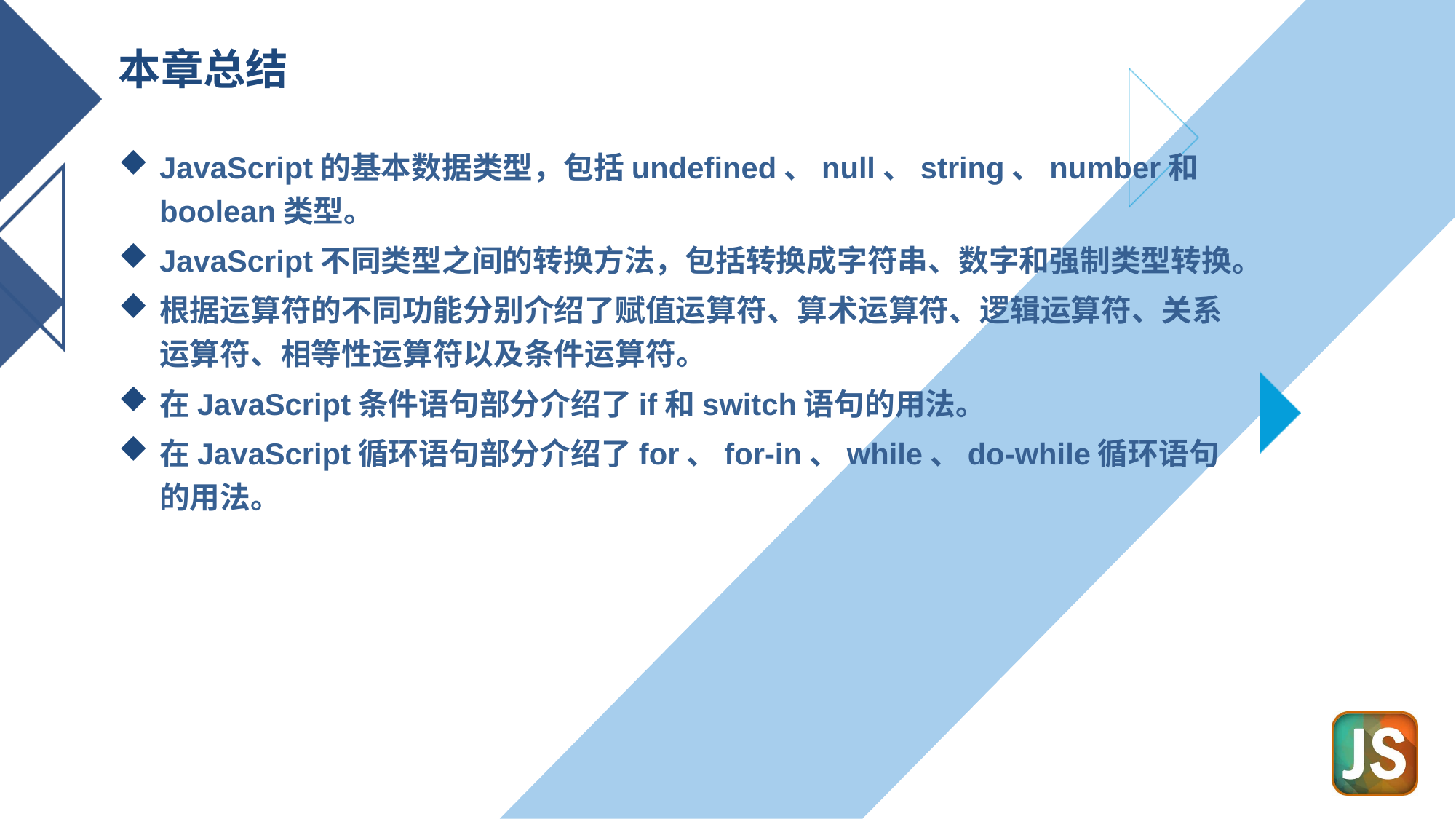

# 本章总结
JavaScript的基本数据类型，包括undefined、null、string、number和boolean类型。
JavaScript不同类型之间的转换方法，包括转换成字符串、数字和强制类型转换。
根据运算符的不同功能分别介绍了赋值运算符、算术运算符、逻辑运算符、关系运算符、相等性运算符以及条件运算符。
在JavaScript条件语句部分介绍了if和switch语句的用法。
在JavaScript循环语句部分介绍了for、for-in、while、do-while循环语句的用法。